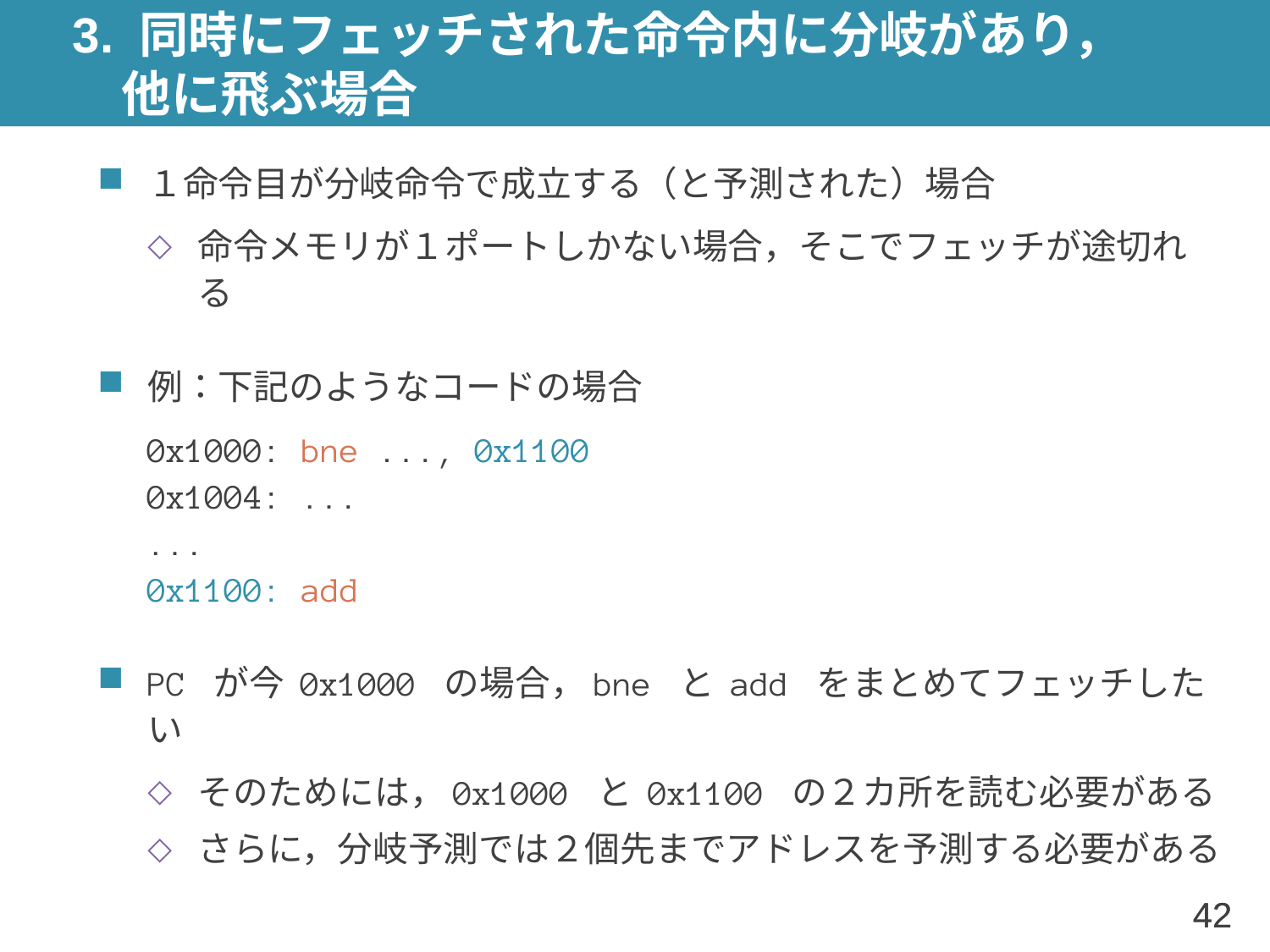

# 3. 同時にフェッチされた命令内に分岐があり， 　他に飛ぶ場合
１命令目が分岐命令で成立する（と予測された）場合
命令メモリが１ポートしかない場合，そこでフェッチが途切れる
例：下記のようなコードの場合
0x1000: bne ..., 0x1100
0x1004: ...
...
0x1100: add
PC が今 0x1000 の場合，bne と add をまとめてフェッチしたい
そのためには，0x1000 と 0x1100 の２カ所を読む必要がある
さらに，分岐予測では２個先までアドレスを予測する必要がある